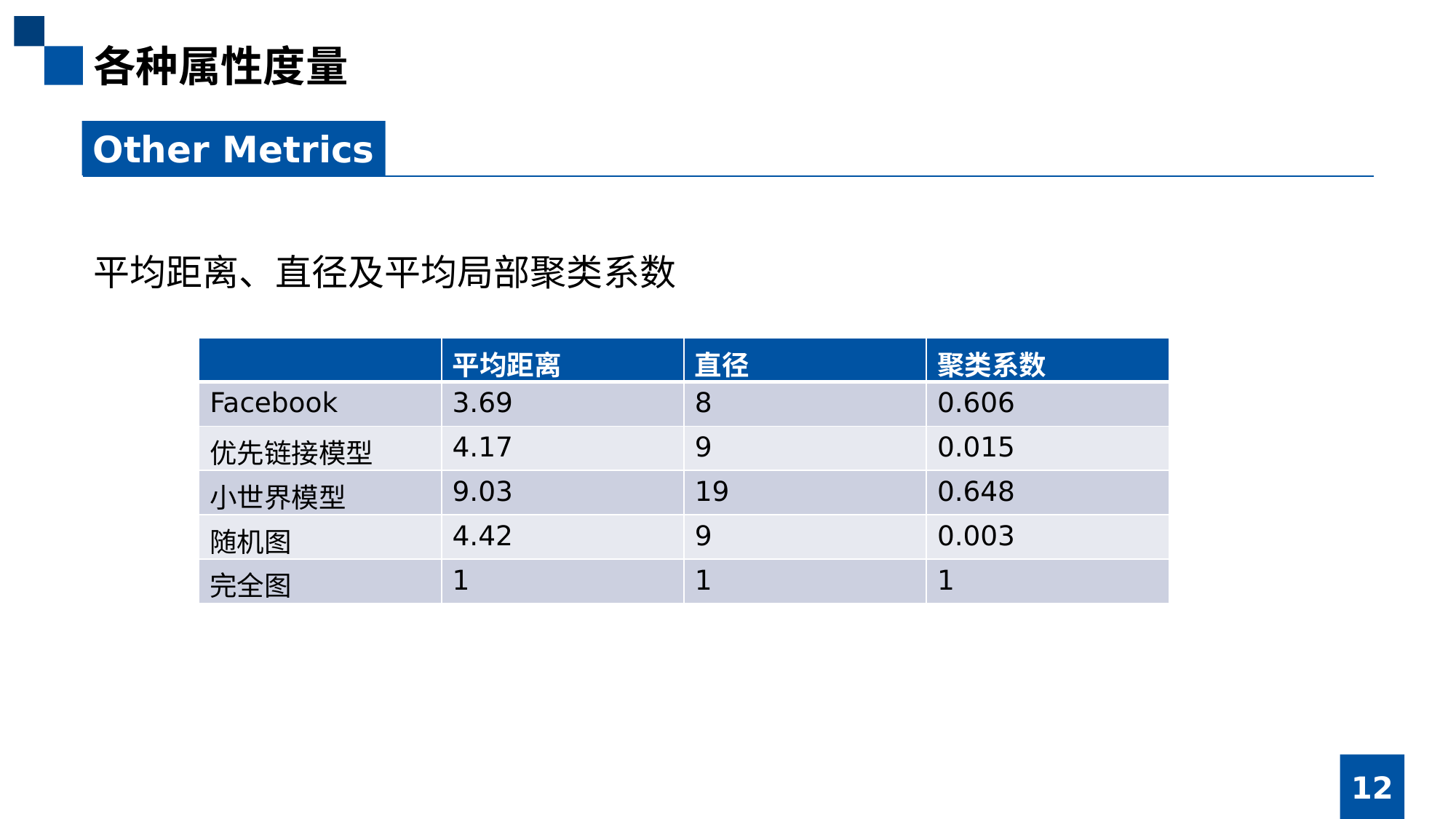

各种属性度量
Other Metrics

平均距离、直径及平均局部聚类系数

|  | 平均距离 | 直径 | 聚类系数 |
| --- | --- | --- | --- |
| Facebook | 3.69 | 8 | 0.606 |
| 优先链接模型 | 4.17 | 9 | 0.015 |
| 小世界模型 | 9.03 | 19 | 0.648 |
| 随机图 | 4.42 | 9 | 0.003 |
| 完全图 | 1 | 1 | 1 |
12